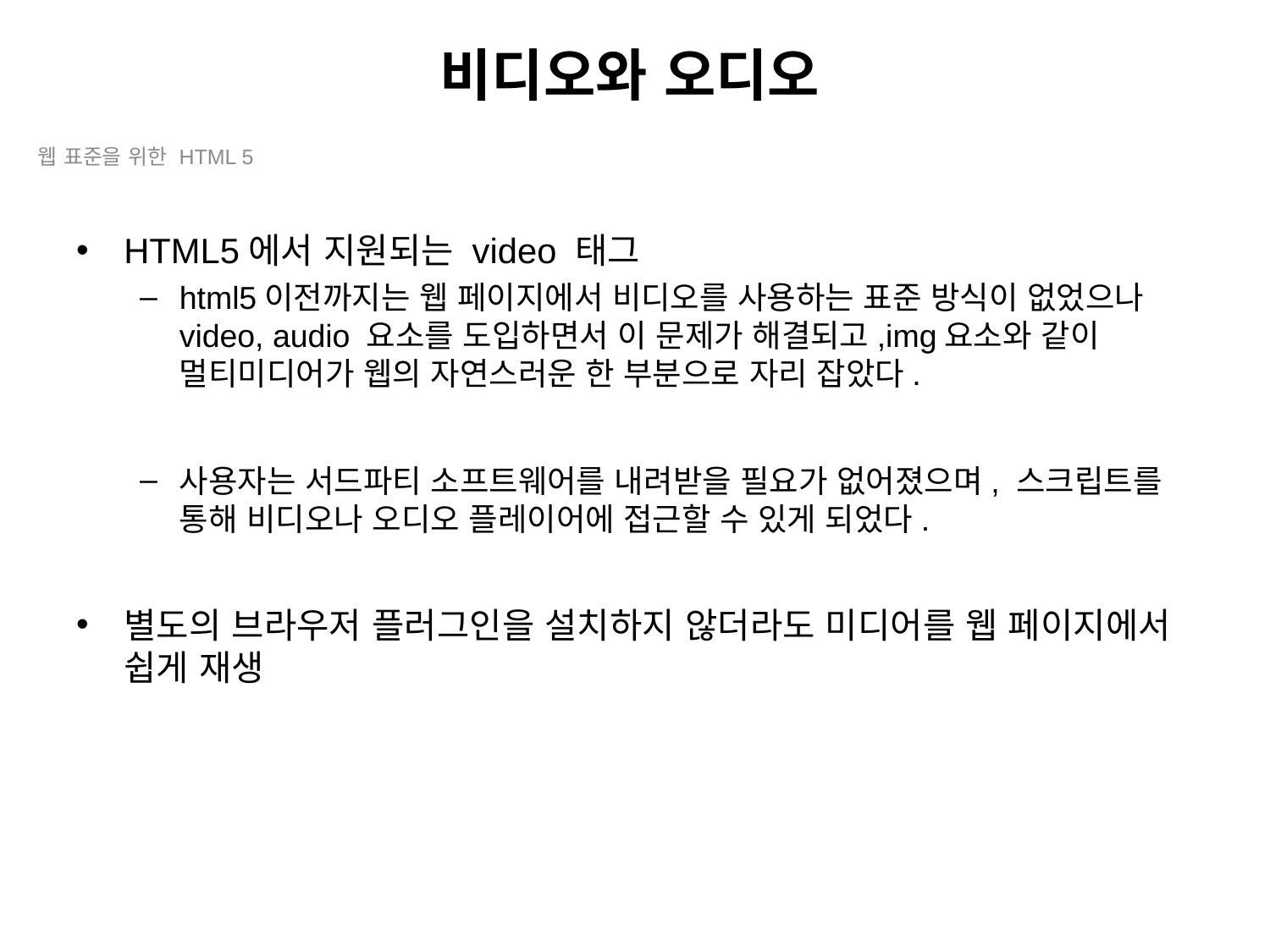

# 비디오와 오디오
웹 표준을 위한 HTML 5
HTML5에서 지원되는 video 태그
html5이전까지는 웹 페이지에서 비디오를 사용하는 표준 방식이 없었으나 video, audio 요소를 도입하면서 이 문제가 해결되고,img요소와 같이 멀티미디어가 웹의 자연스러운 한 부분으로 자리 잡았다.

사용자는 서드파티 소프트웨어를 내려받을 필요가 없어졌으며, 스크립트를 통해 비디오나 오디오 플레이어에 접근할 수 있게 되었다.

별도의 브라우저 플러그인을 설치하지 않더라도 미디어를 웹 페이지에서 쉽게 재생